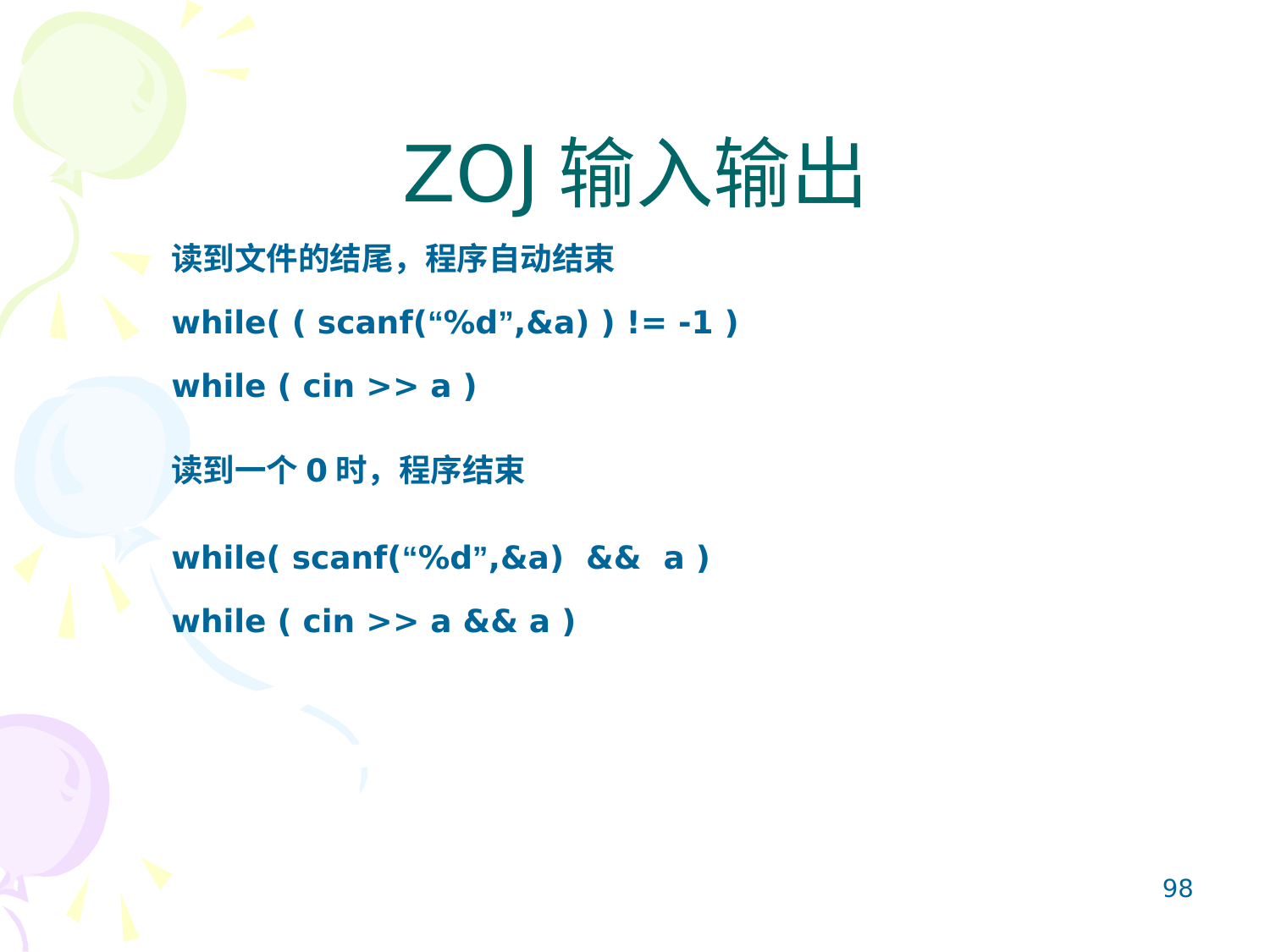

# ZOJ输入输出
读到文件的结尾，程序自动结束
while( ( scanf(“%d”,&a) ) != -1 )
while ( cin >> a )
读到一个0时，程序结束
while( scanf(“%d”,&a)  &&  a )
while ( cin >> a && a )
98